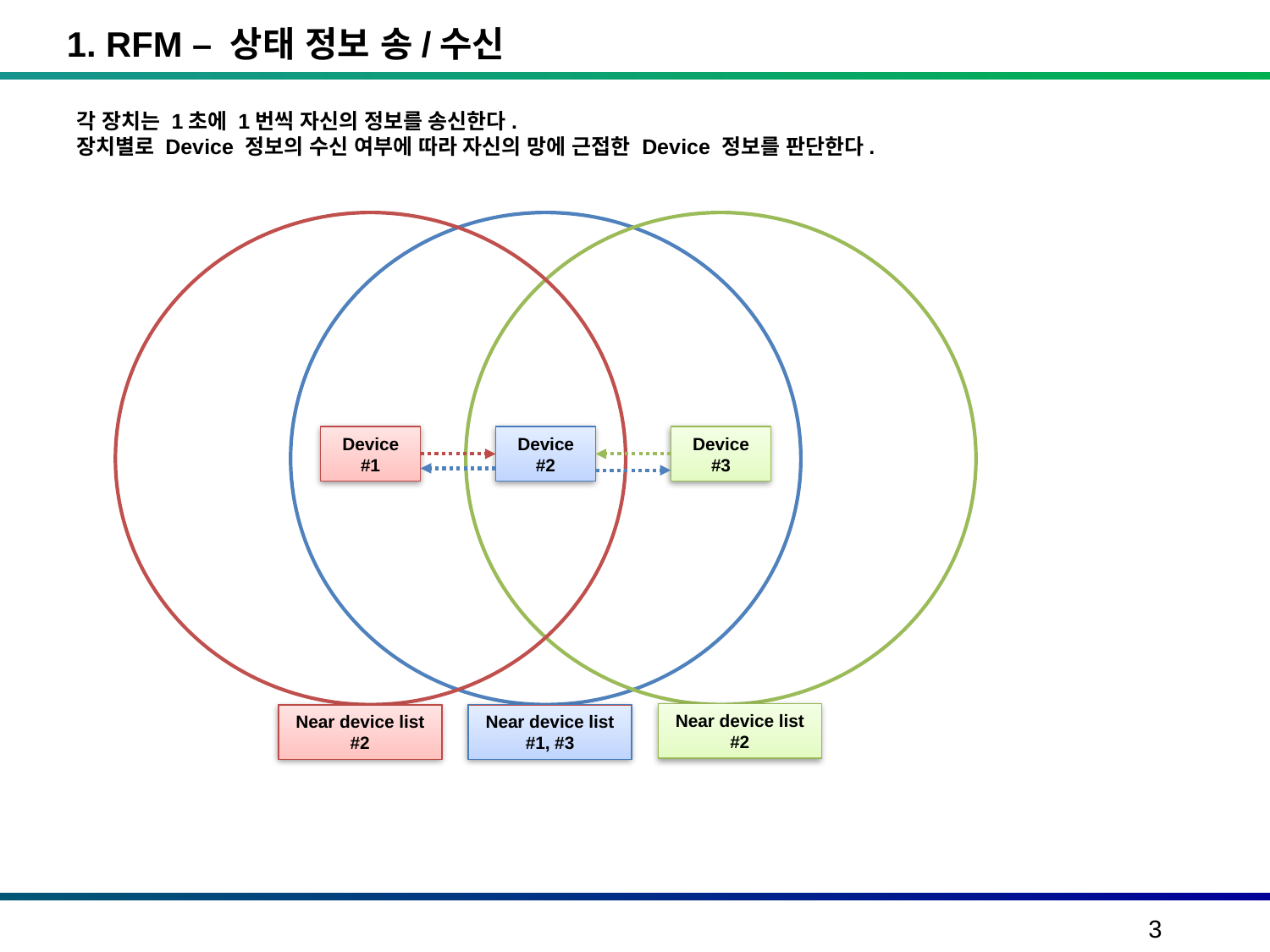

1. RFM – 상태 정보 송/수신
각 장치는 1초에 1번씩 자신의 정보를 송신한다.
장치별로 Device 정보의 수신 여부에 따라 자신의 망에 근접한 Device 정보를 판단한다.

Device
#1

Device #2

Device #3
Near device list
#2
Near device list
#2
Near device list
#1, #3
3